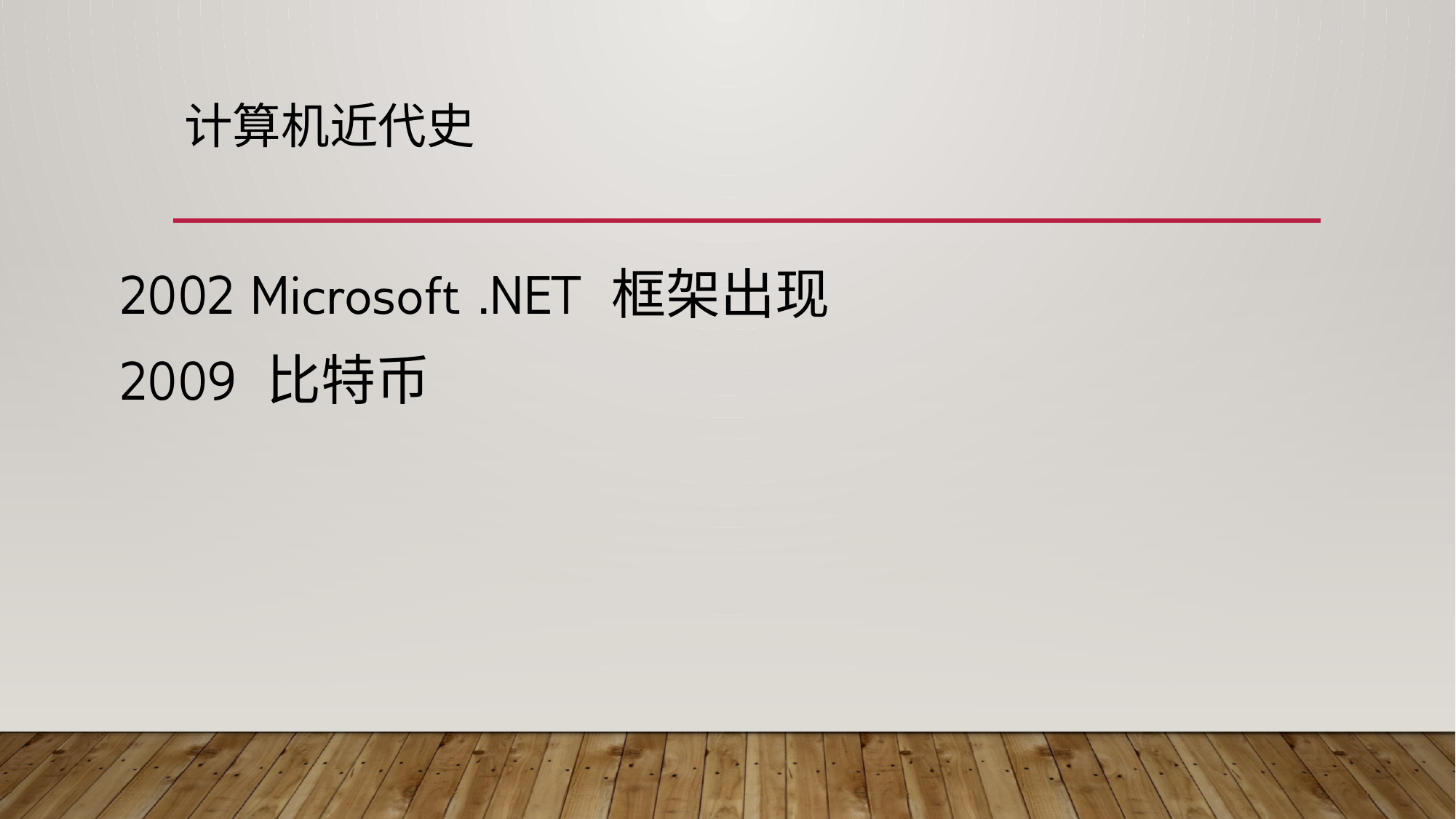

# 计算机近代史
2002 Microsoft .NET 框架出现
2009 比特币